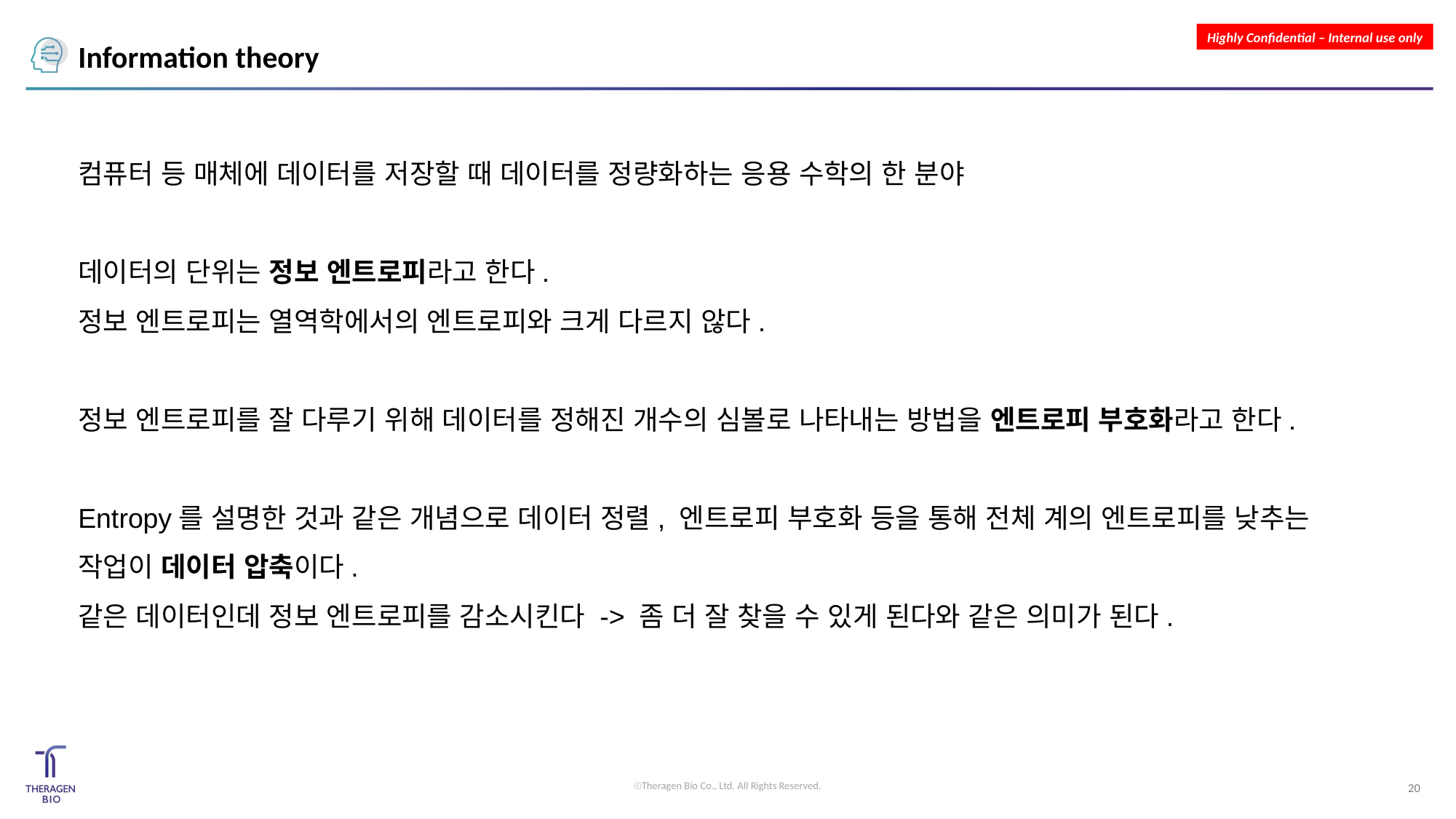

# Information theory
컴퓨터 등 매체에 데이터를 저장할 때 데이터를 정량화하는 응용 수학의 한 분야

데이터의 단위는 정보 엔트로피라고 한다.
정보 엔트로피는 열역학에서의 엔트로피와 크게 다르지 않다.

정보 엔트로피를 잘 다루기 위해 데이터를 정해진 개수의 심볼로 나타내는 방법을 엔트로피 부호화라고 한다.

Entropy를 설명한 것과 같은 개념으로 데이터 정렬, 엔트로피 부호화 등을 통해 전체 계의 엔트로피를 낮추는 작업이 데이터 압축이다.
같은 데이터인데 정보 엔트로피를 감소시킨다 -> 좀 더 잘 찾을 수 있게 된다와 같은 의미가 된다.
20